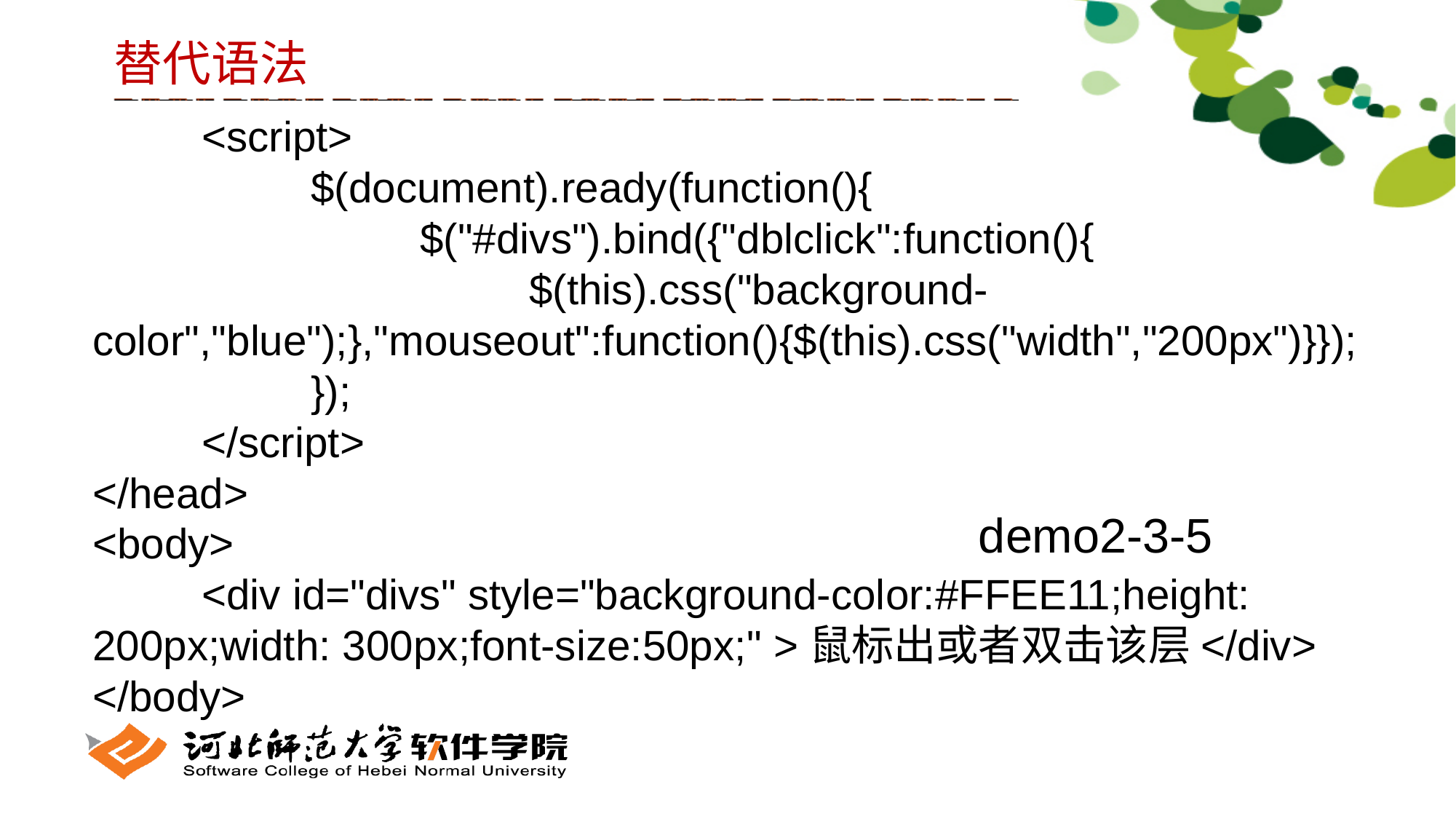

替代语法

	<script>
		$(document).ready(function(){
			$("#divs").bind({"dblclick":function(){
				$(this).css("background-color","blue");},"mouseout":function(){$(this).css("width","200px")}});
		});
	</script>
</head>
<body>
	<div id="divs" style="background-color:#FFEE11;height: 200px;width: 300px;font-size:50px;" >鼠标出或者双击该层</div>
</body>
demo2-3-5